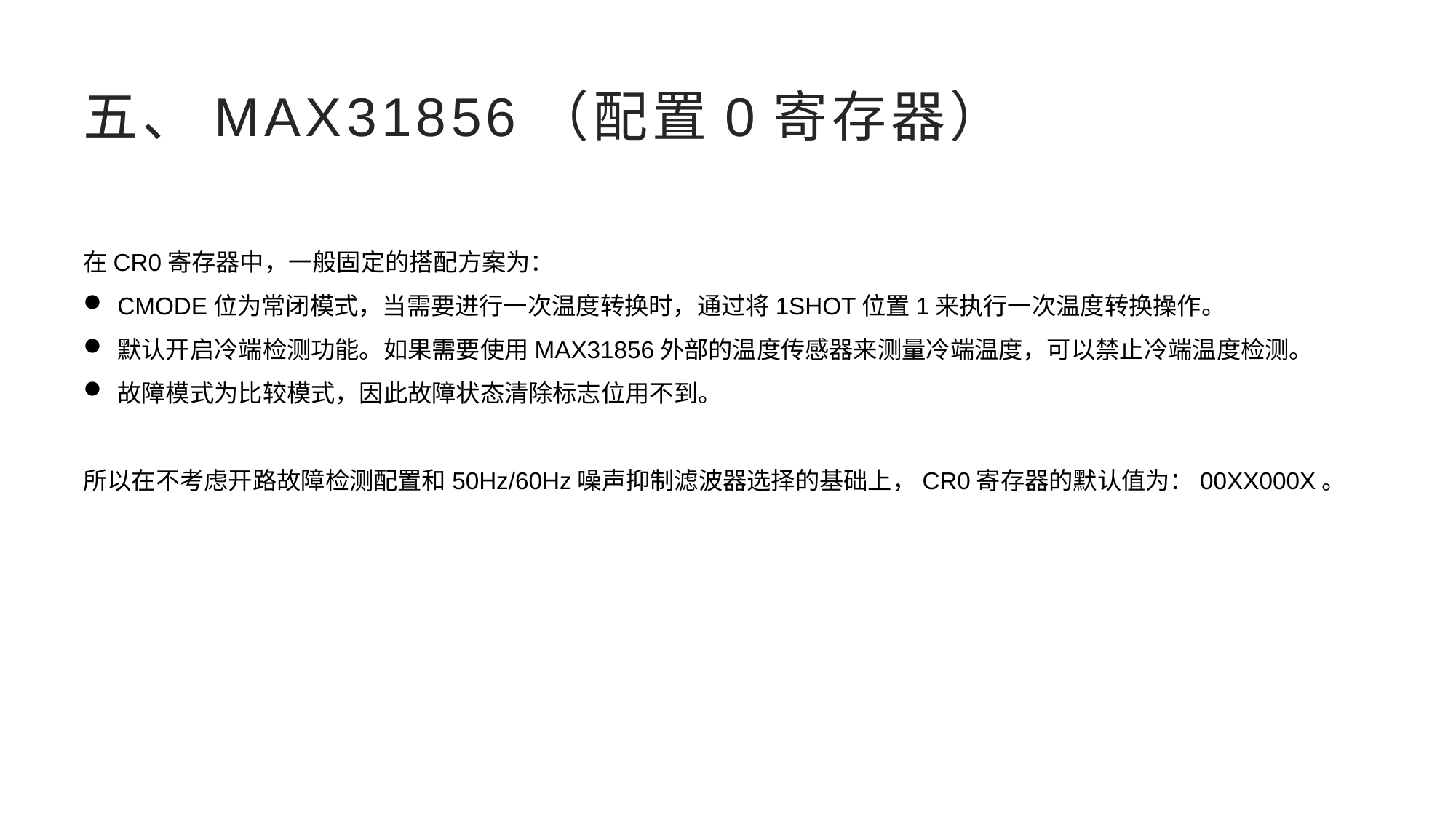

# 五、MAX31856（配置0寄存器）
在CR0寄存器中，一般固定的搭配方案为：
CMODE位为常闭模式，当需要进行一次温度转换时，通过将1SHOT位置1来执行一次温度转换操作。
默认开启冷端检测功能。如果需要使用MAX31856外部的温度传感器来测量冷端温度，可以禁止冷端温度检测。
故障模式为比较模式，因此故障状态清除标志位用不到。

所以在不考虑开路故障检测配置和50Hz/60Hz噪声抑制滤波器选择的基础上，CR0寄存器的默认值为：00XX000X。